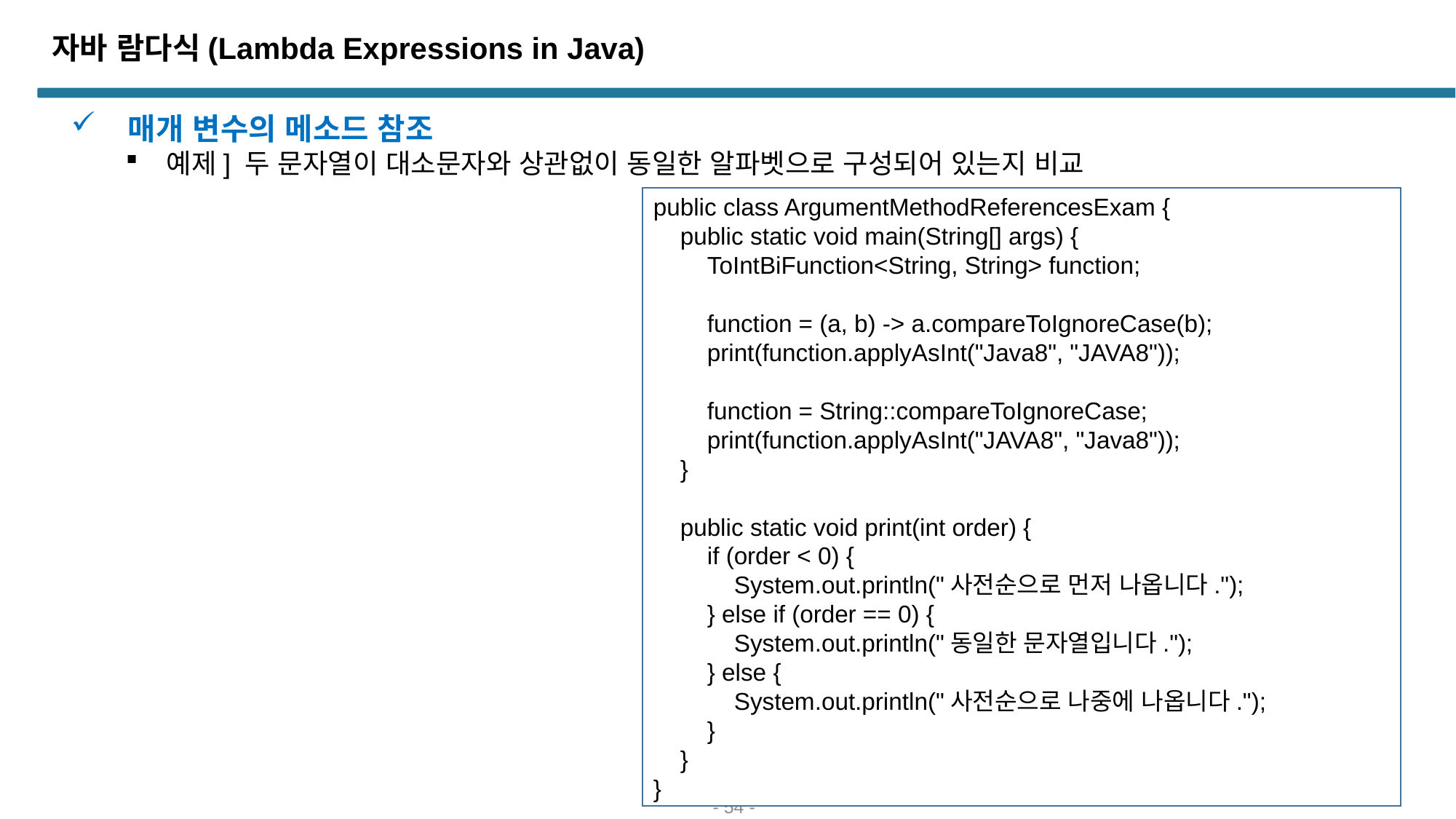

# 자바 람다식(Lambda Expressions in Java)
 매개 변수의 메소드 참조
예제] 두 문자열이 대소문자와 상관없이 동일한 알파벳으로 구성되어 있는지 비교
public class ArgumentMethodReferencesExam {
    public static void main(String[] args) {
        ToIntBiFunction<String, String> function;

        function = (a, b) -> a.compareToIgnoreCase(b);
        print(function.applyAsInt("Java8", "JAVA8"));

        function = String::compareToIgnoreCase;
        print(function.applyAsInt("JAVA8", "Java8"));
    }

    public static void print(int order) {
        if (order < 0) {
            System.out.println("사전순으로 먼저 나옵니다.");
        } else if (order == 0) {
            System.out.println("동일한 문자열입니다.");
        } else {
            System.out.println("사전순으로 나중에 나옵니다.");
        }
    }
}
- 54 -